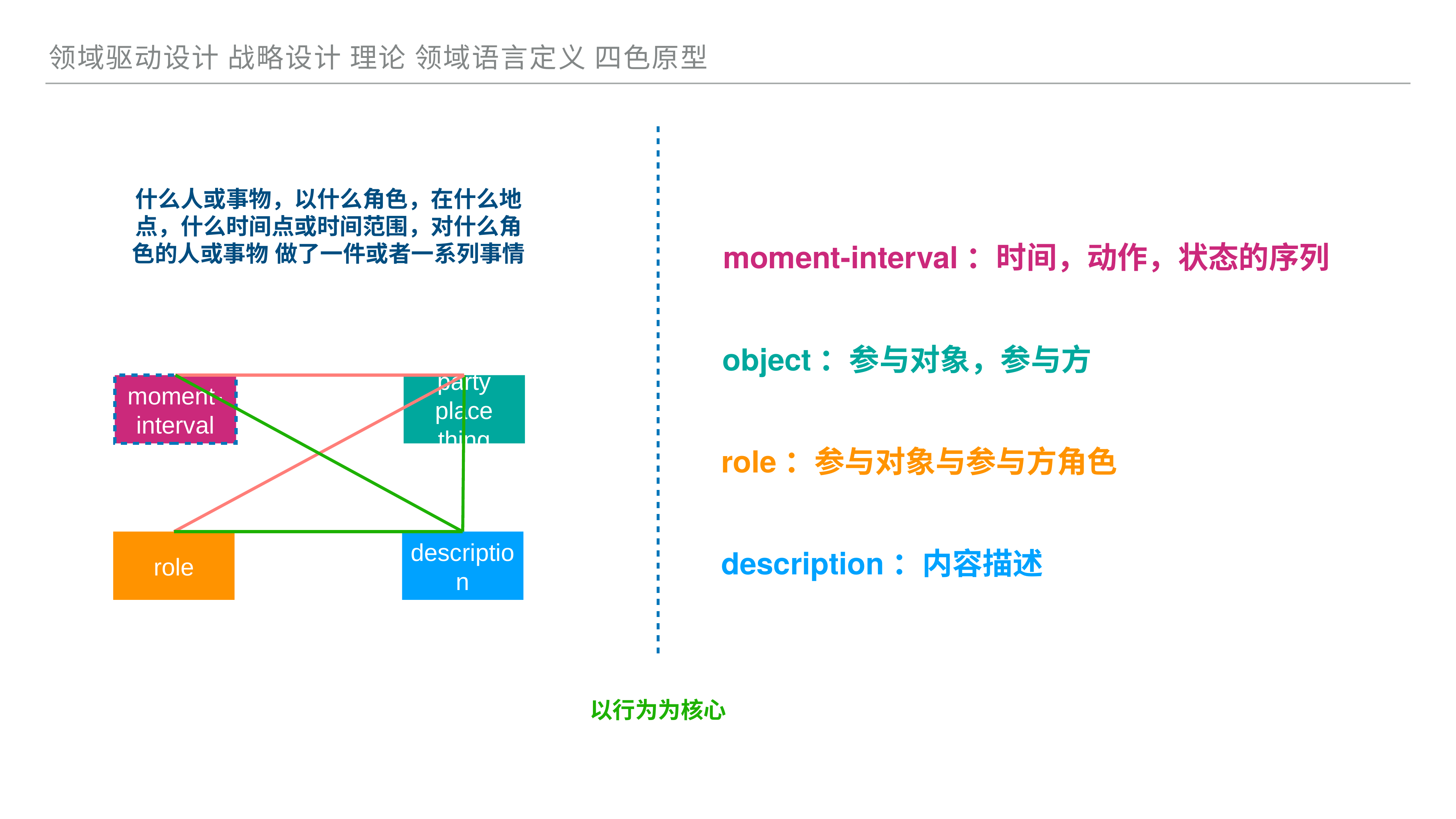

领域驱动设计 战略设计 理论 领域语言定义 四色原型

什么人或事物，以什么角色，在什么地点，什么时间点或时间范围，对什么角色的人或事物 做了一件或者一系列事情
moment-interval：时间，动作，状态的序列
object：参与对象，参与方
role：参与对象与参与方角色
description：内容描述
moment-interval
party place thing
role
description
以行为为核心